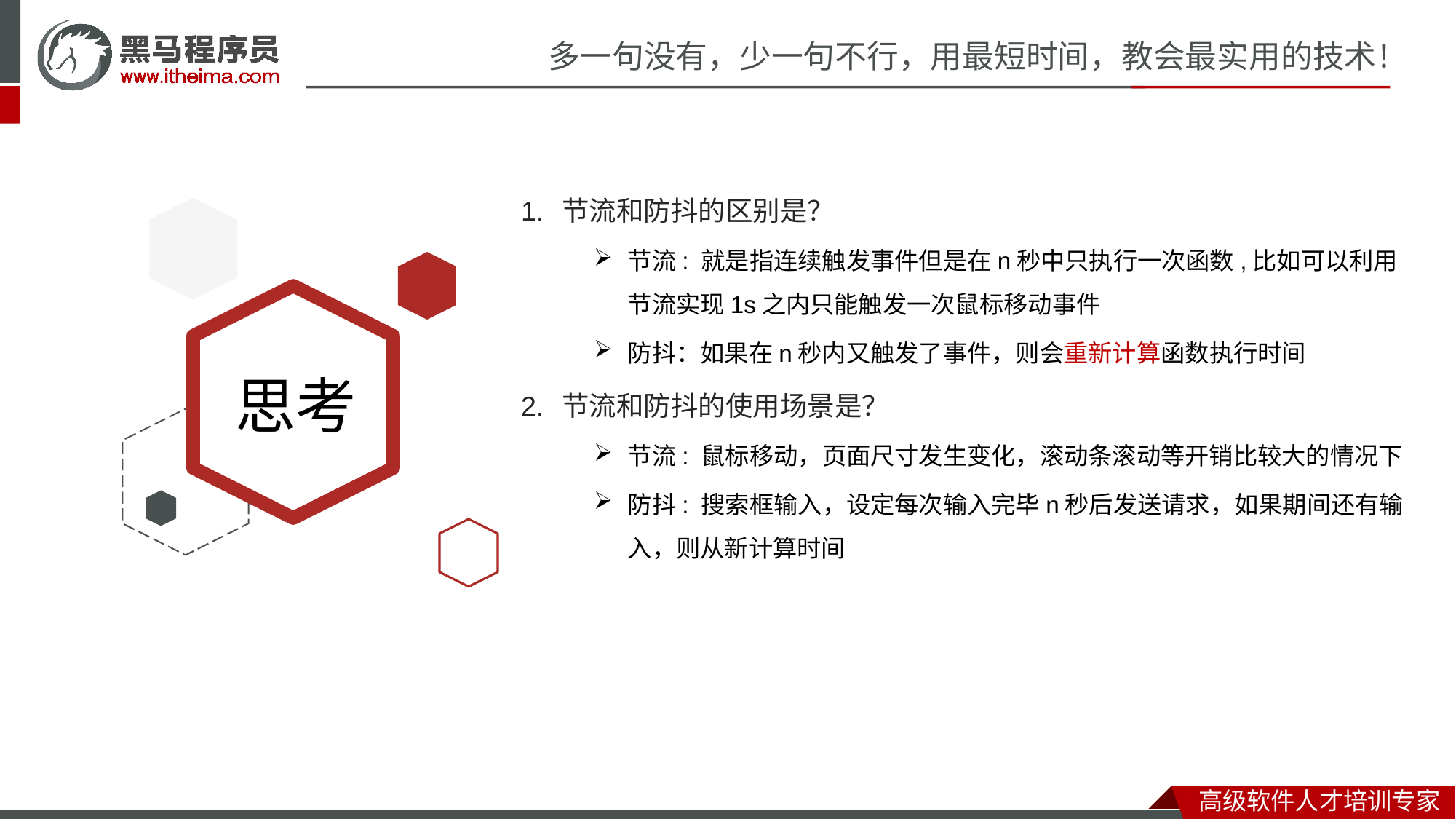

节流和防抖的区别是？
节流: 就是指连续触发事件但是在n秒中只执行一次函数,比如可以利用节流实现1s之内只能触发一次鼠标移动事件
防抖：如果在n秒内又触发了事件，则会重新计算函数执行时间
节流和防抖的使用场景是？
节流: 鼠标移动，页面尺寸发生变化，滚动条滚动等开销比较大的情况下
防抖: 搜索框输入，设定每次输入完毕n秒后发送请求，如果期间还有输入，则从新计算时间